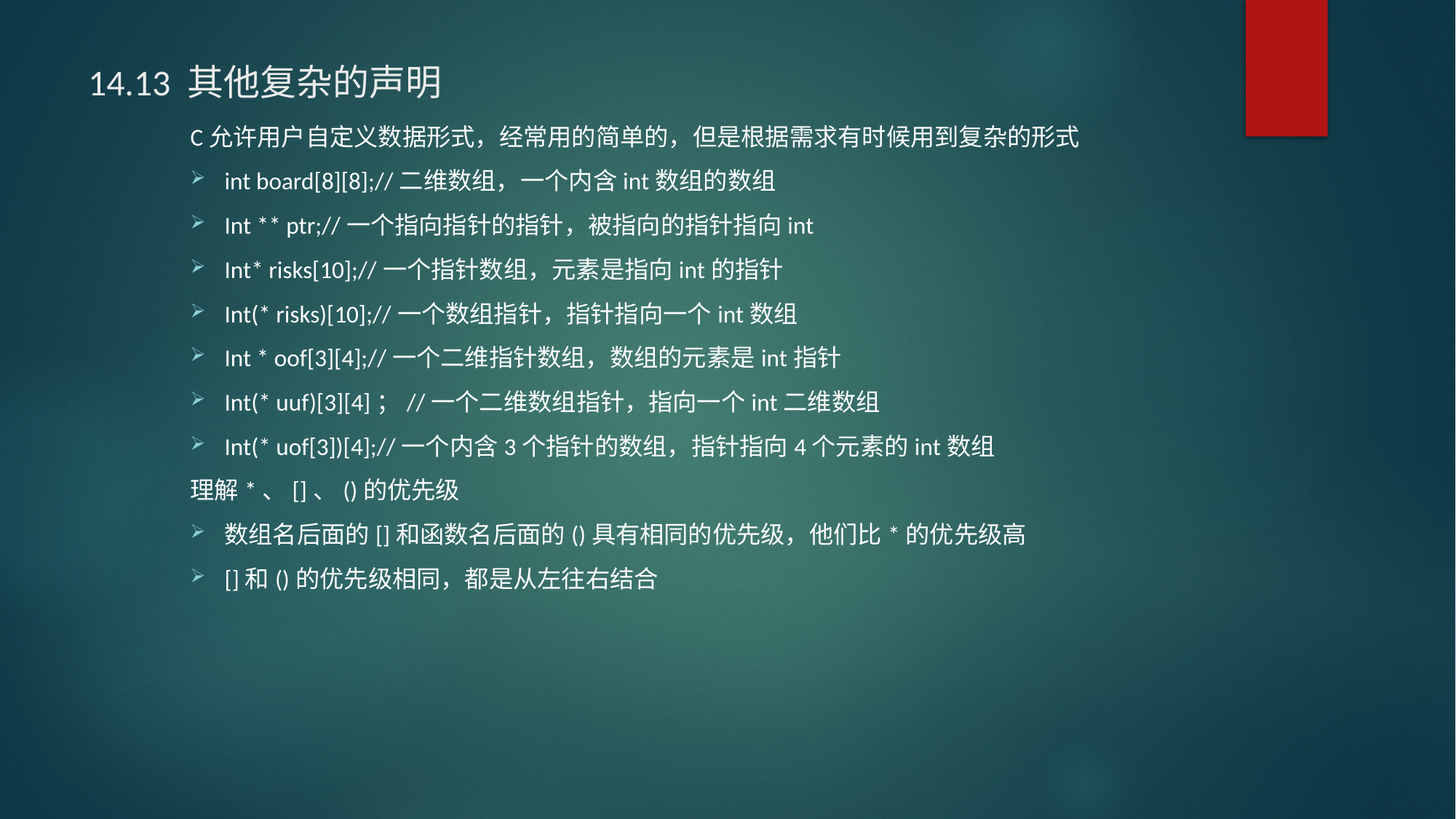

# 14.13 其他复杂的声明
C允许用户自定义数据形式，经常用的简单的，但是根据需求有时候用到复杂的形式
int board[8][8];//二维数组，一个内含int数组的数组
Int ** ptr;//一个指向指针的指针，被指向的指针指向int
Int* risks[10];//一个指针数组，元素是指向int的指针
Int(* risks)[10];//一个数组指针，指针指向一个int数组
Int * oof[3][4];//一个二维指针数组，数组的元素是int指针
Int(* uuf)[3][4]；//一个二维数组指针，指向一个int二维数组
Int(* uof[3])[4];//一个内含3个指针的数组，指针指向4个元素的int数组
理解*、[]、()的优先级
数组名后面的[]和函数名后面的()具有相同的优先级，他们比*的优先级高
[]和()的优先级相同，都是从左往右结合